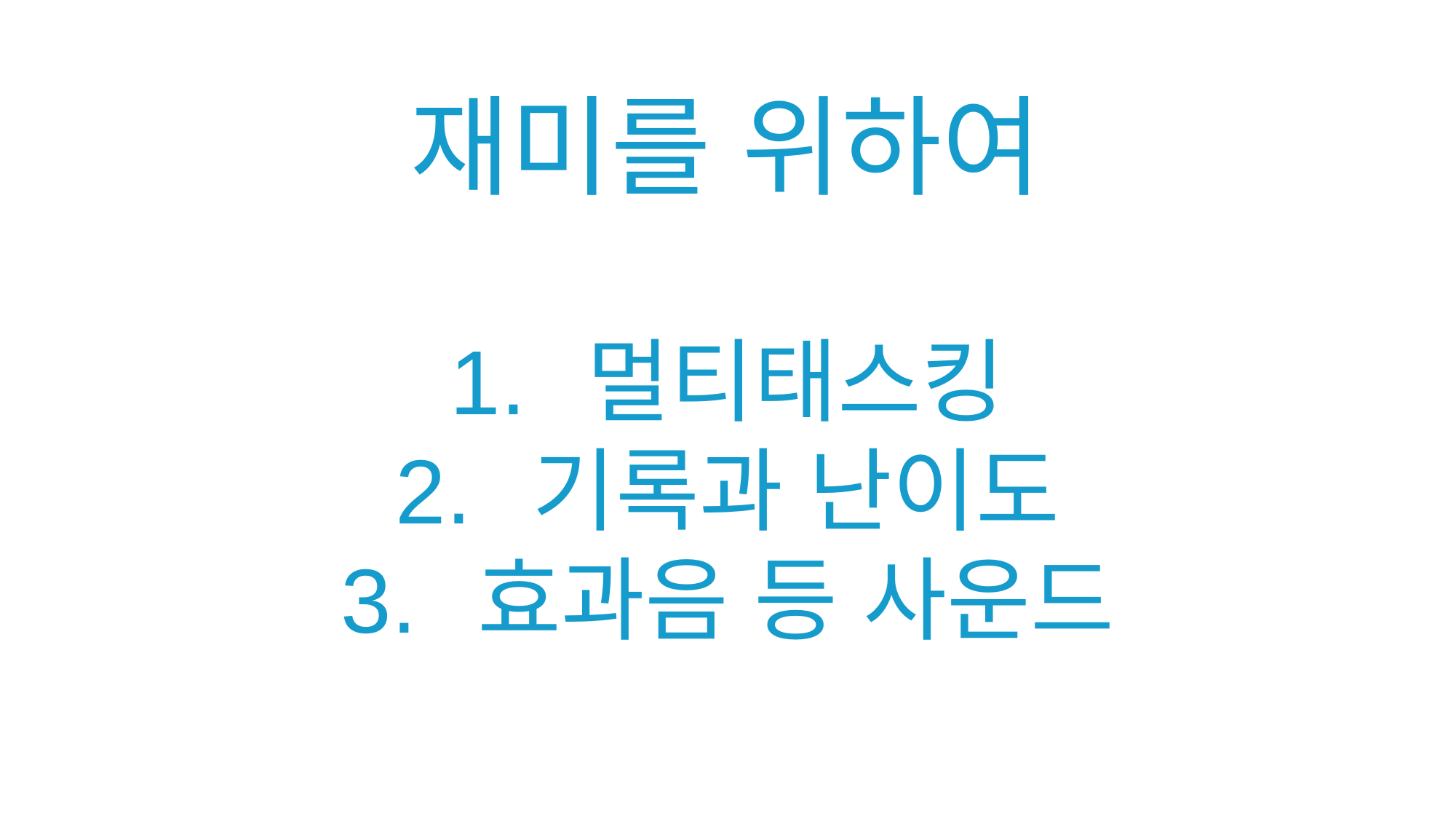

재미를 위하여
멀티태스킹
기록과 난이도
효과음 등 사운드